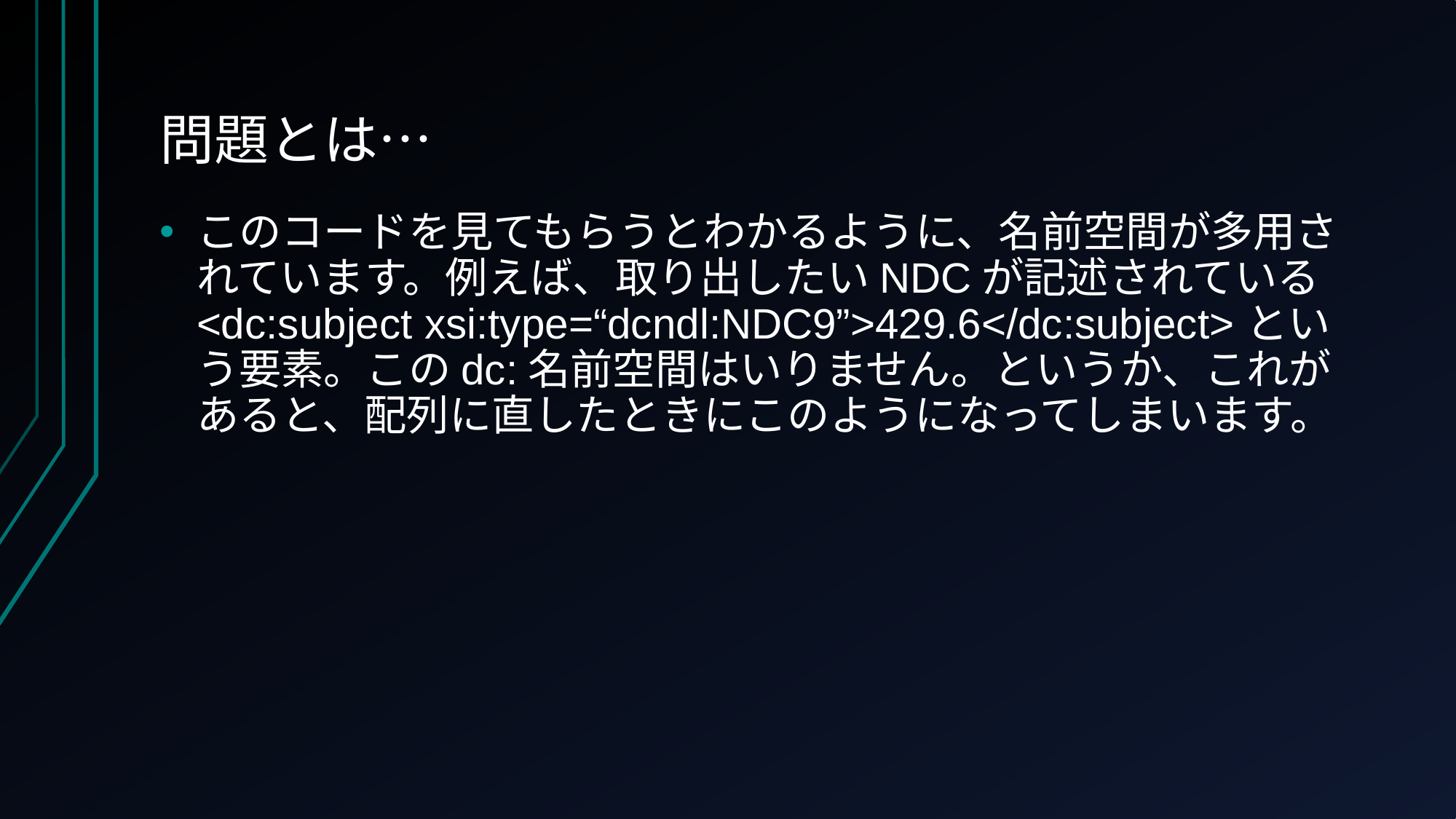

# 問題とは…
このコードを見てもらうとわかるように、名前空間が多用されています。例えば、取り出したいNDCが記述されている<dc:subject xsi:type=“dcndl:NDC9”>429.6</dc:subject>という要素。このdc:名前空間はいりません。というか、これがあると、配列に直したときにこのようになってしまいます。